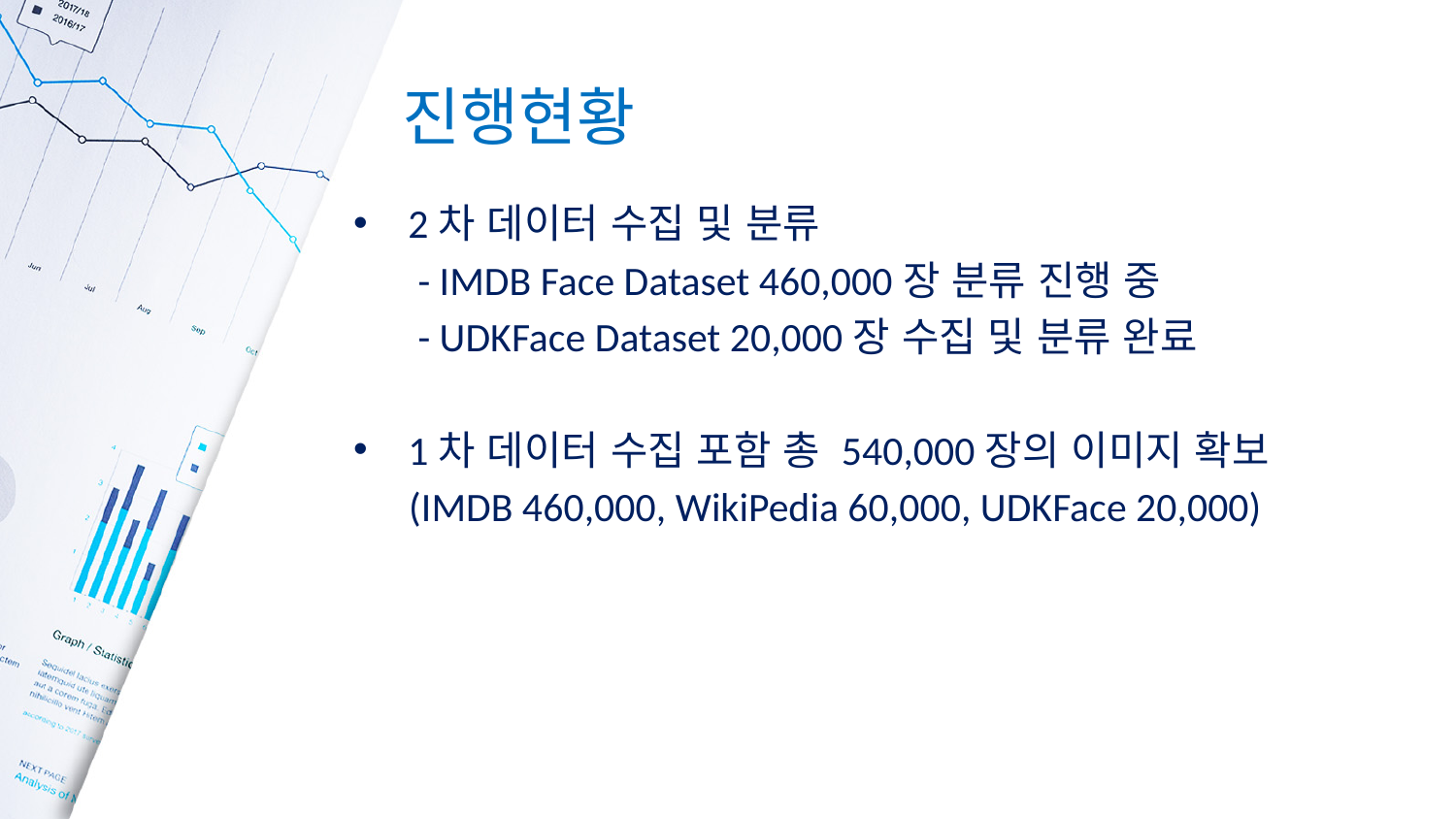

# 진행현황
2차 데이터 수집 및 분류
       - IMDB Face Dataset 460,000장 분류 진행 중
       - UDKFace Dataset 20,000장 수집 및 분류 완료

1차 데이터 수집 포함 총 540,000장의 이미지 확보
      (IMDB 460,000, WikiPedia 60,000, UDKFace 20,000)